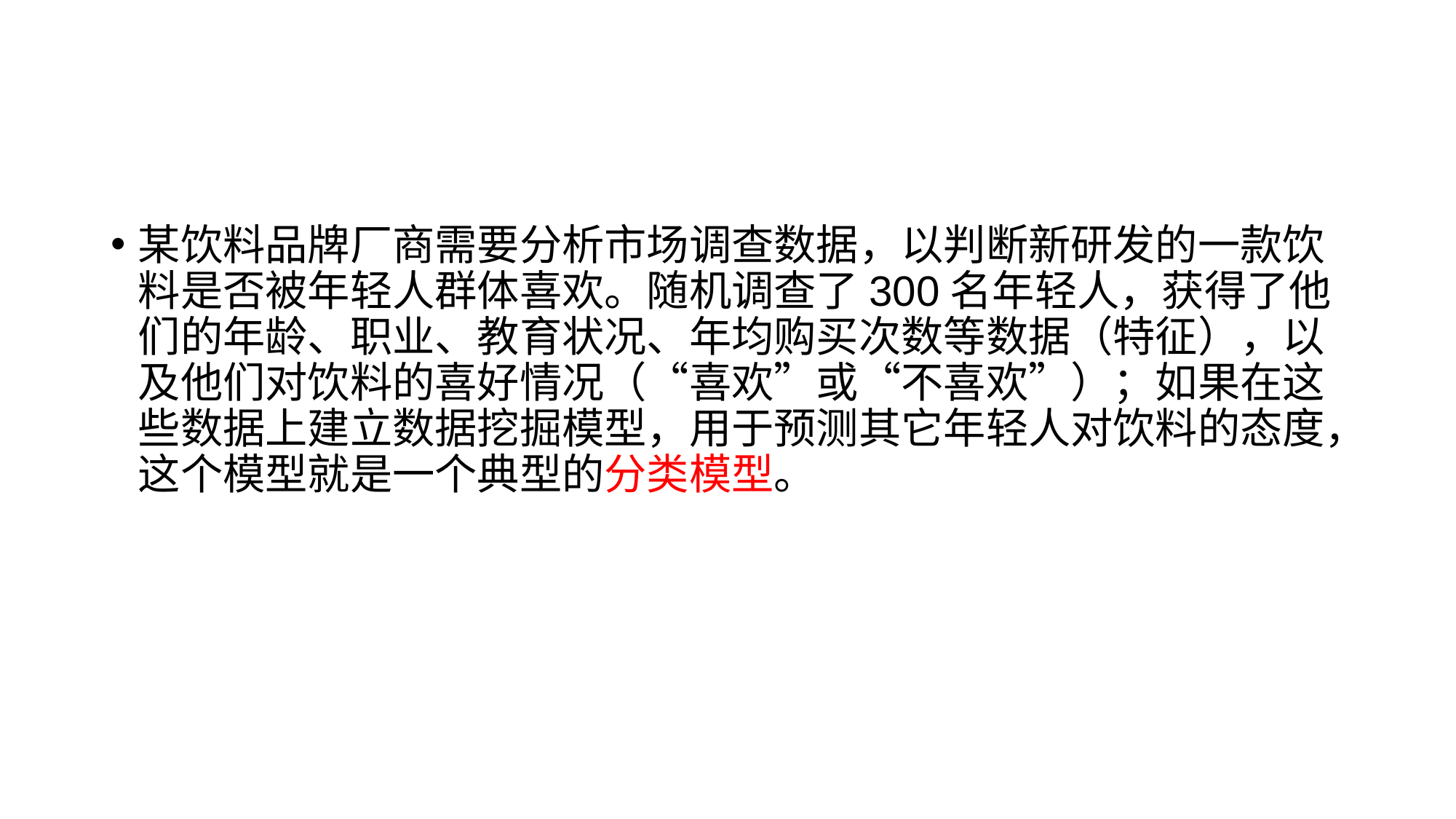

#
某饮料品牌厂商需要分析市场调查数据，以判断新研发的一款饮料是否被年轻人群体喜欢。随机调查了300名年轻人，获得了他们的年龄、职业、教育状况、年均购买次数等数据（特征），以及他们对饮料的喜好情况（“喜欢”或“不喜欢”）；如果在这些数据上建立数据挖掘模型，用于预测其它年轻人对饮料的态度，这个模型就是一个典型的分类模型。